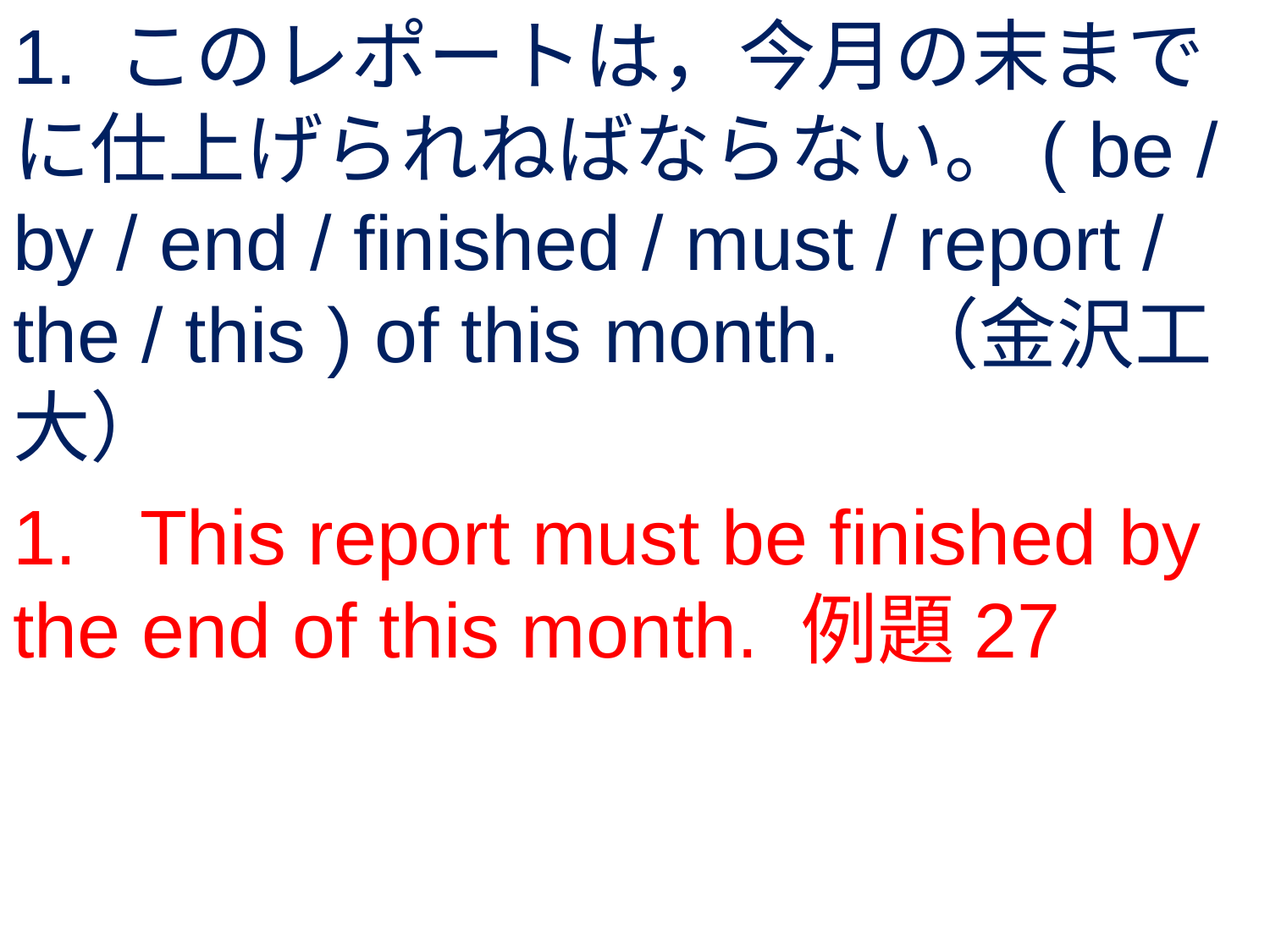

# 1. このレポートは，今月の末までに仕上げられねばならない。( be / by / end / finished / must / report / the / this ) of this month.	（金沢工大）
1.	This report must be finished by the end of this month. 例題27